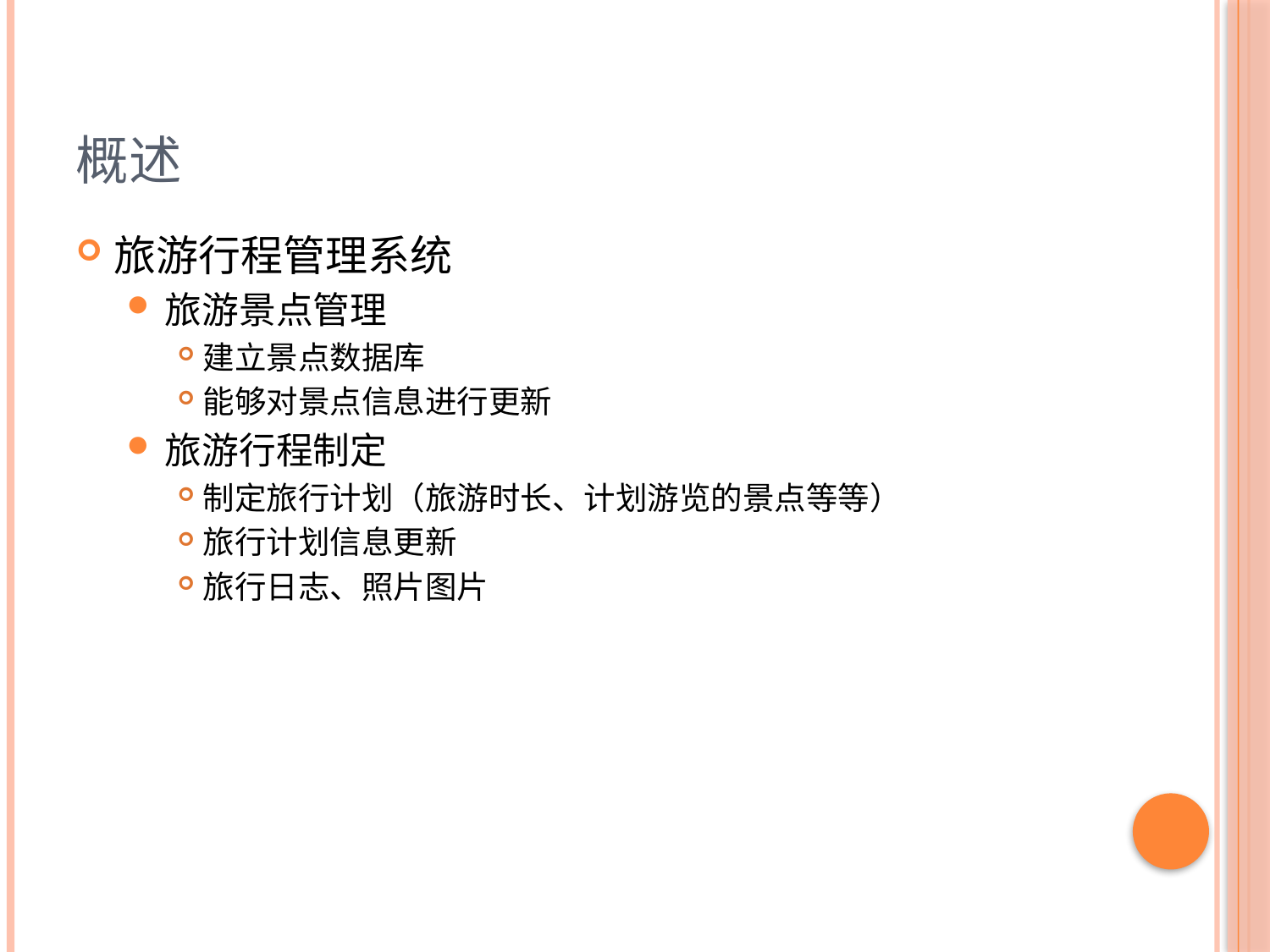

# 概述
旅游行程管理系统
旅游景点管理
建立景点数据库
能够对景点信息进行更新
旅游行程制定
制定旅行计划（旅游时长、计划游览的景点等等）
旅行计划信息更新
旅行日志、照片图片